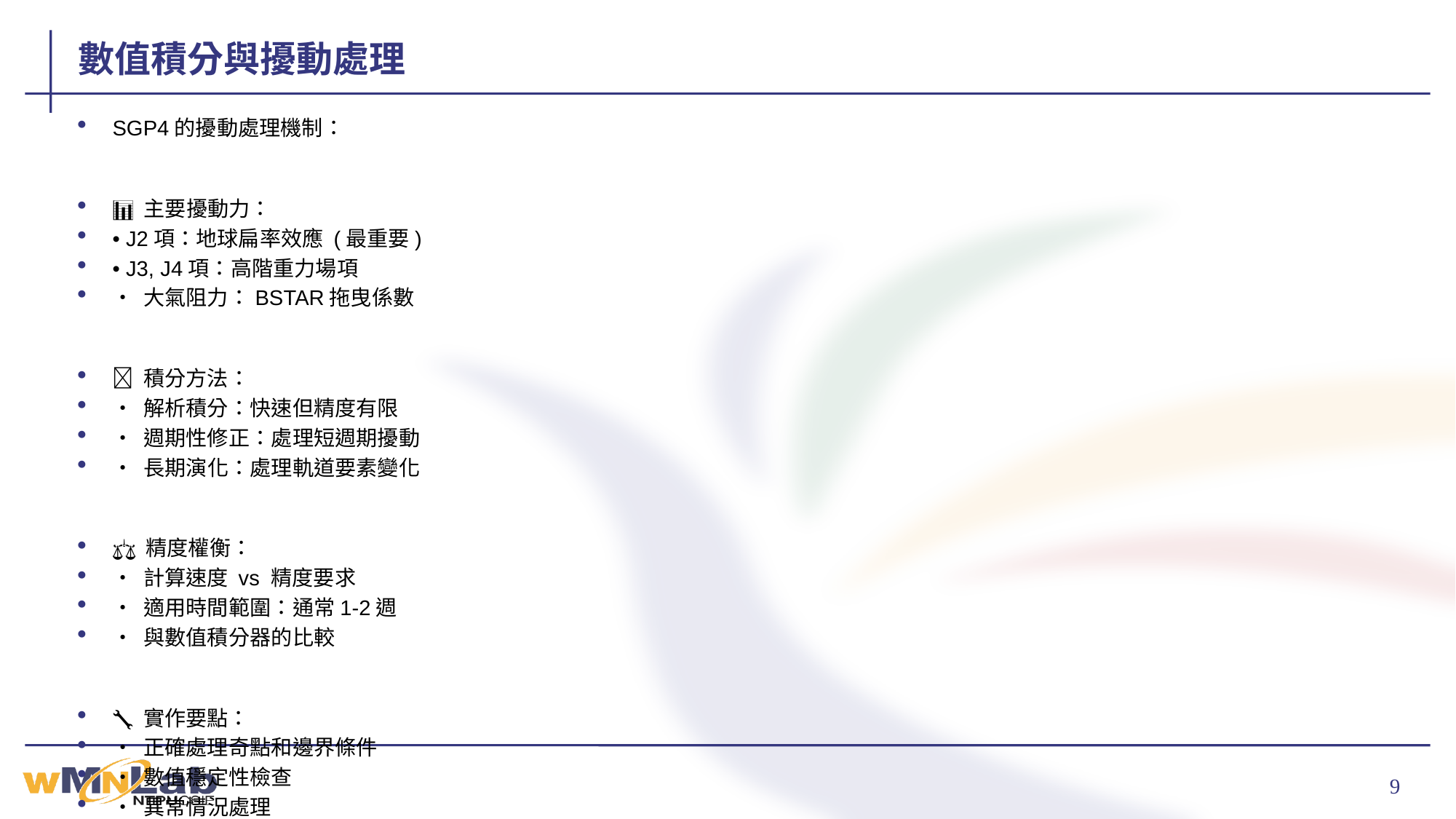

# 數值積分與擾動處理
SGP4的擾動處理機制：

📊 主要擾動力：
• J2項：地球扁率效應 (最重要)
• J3, J4項：高階重力場項
• 大氣阻力：BSTAR拖曳係數

🧮 積分方法：
• 解析積分：快速但精度有限
• 週期性修正：處理短週期擾動
• 長期演化：處理軌道要素變化

⚖️ 精度權衡：
• 計算速度 vs 精度要求
• 適用時間範圍：通常1-2週
• 與數值積分器的比較

🔧 實作要點：
• 正確處理奇點和邊界條件
• 數值穩定性檢查
• 異常情況處理